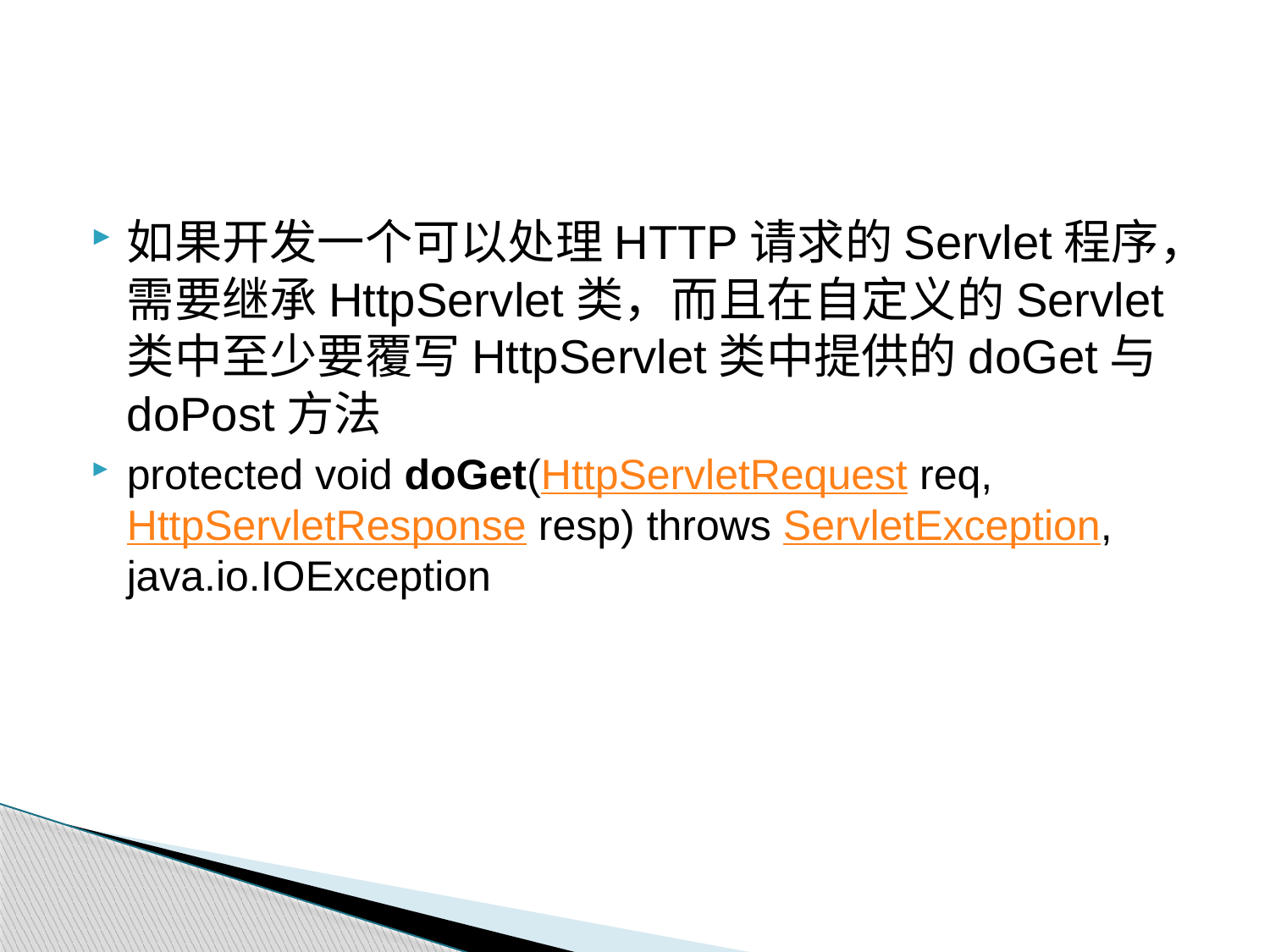

#
如果开发一个可以处理HTTP请求的Servlet程序，需要继承HttpServlet类，而且在自定义的Servlet类中至少要覆写HttpServlet类中提供的doGet与doPost方法
protected void doGet(HttpServletRequest req, HttpServletResponse resp) throws ServletException, java.io.IOException